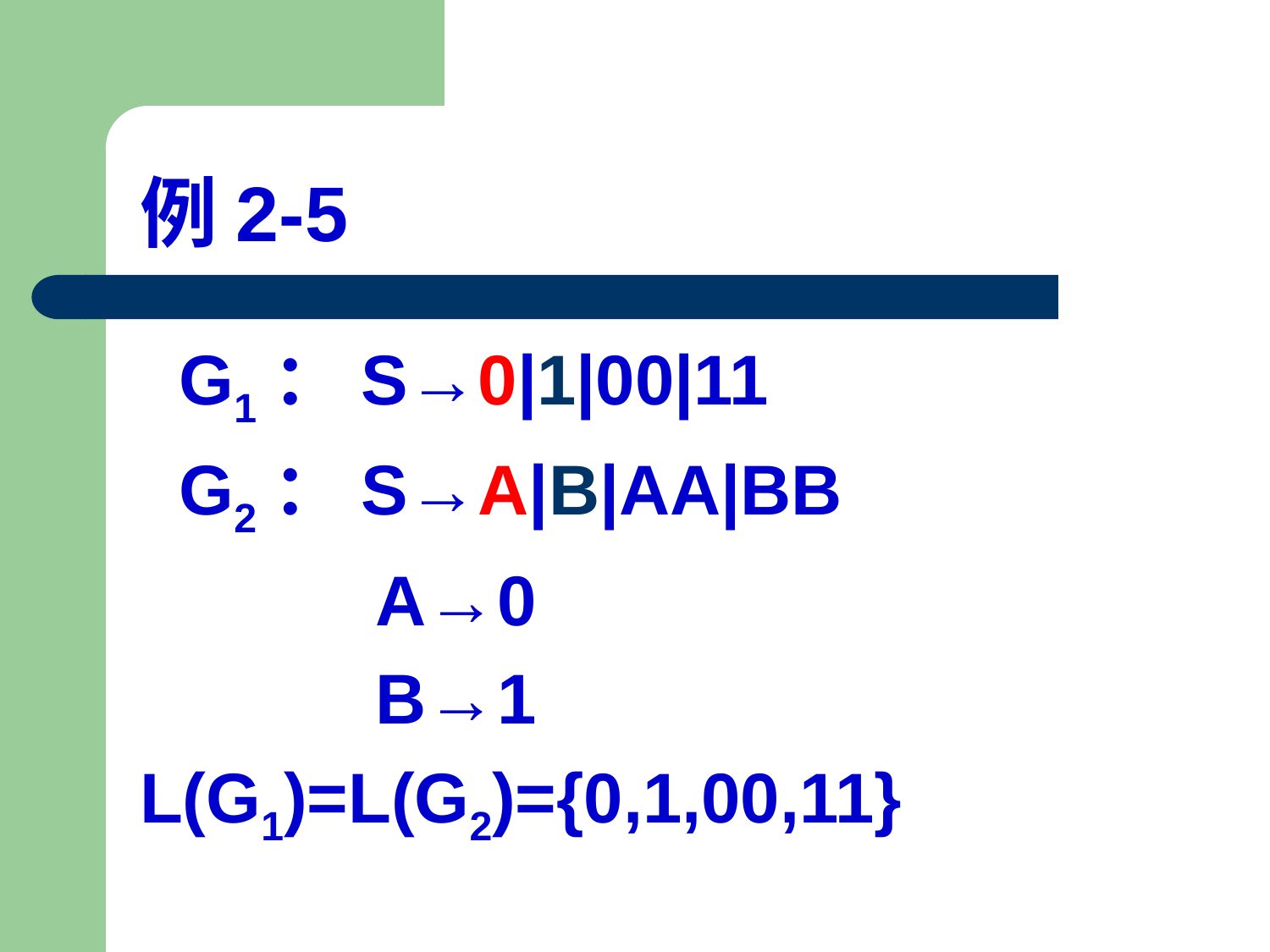

# 例2-5
  G1：S→0|1|00|11
  G2：S→A|B|AA|BB
            A→0
            B→1
L(G1)=L(G2)={0,1,00,11}